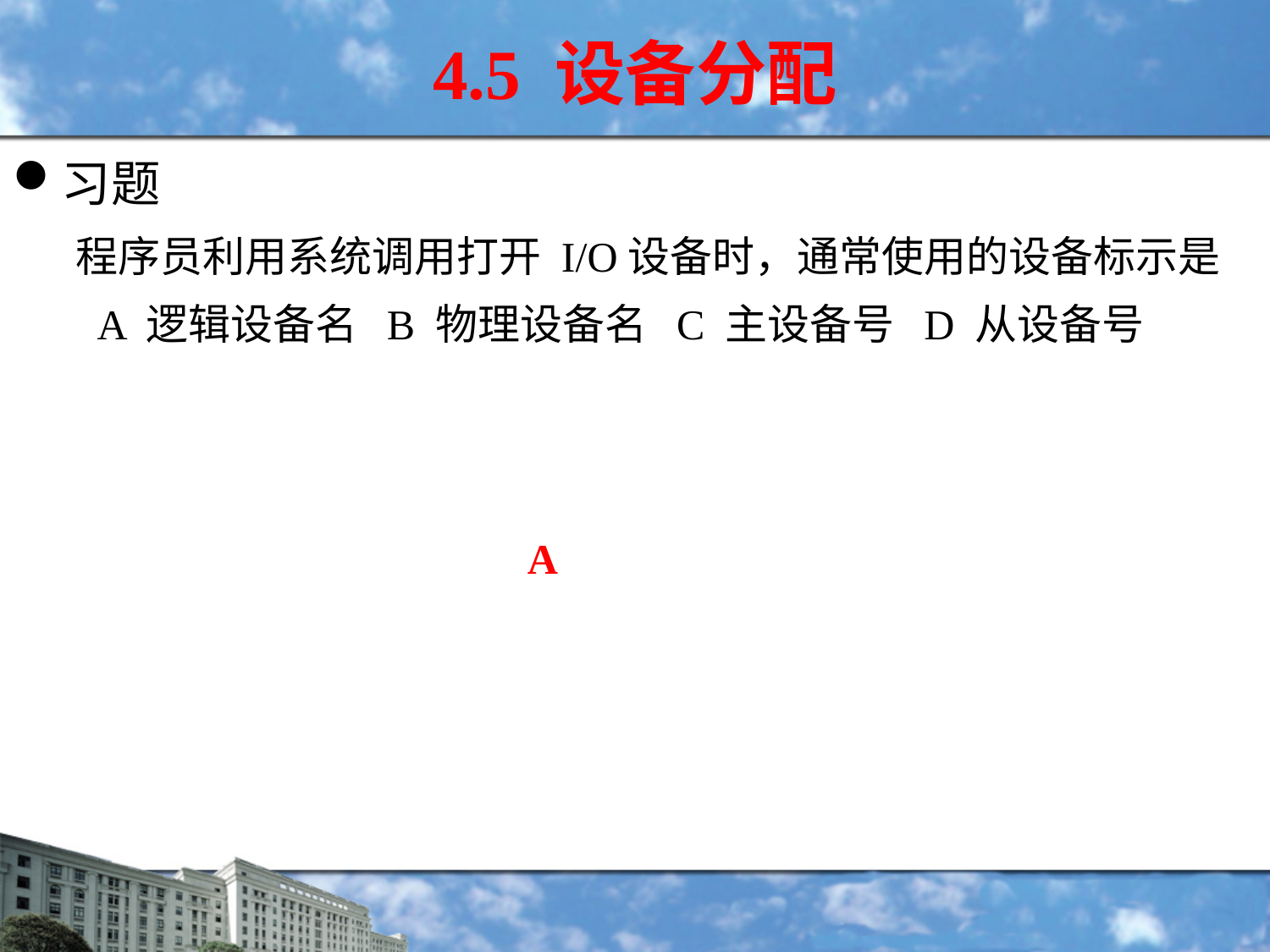

4.5 设备分配
习题
程序员利用系统调用打开 I/O设备时，通常使用的设备标示是
  A 逻辑设备名  B 物理设备名  C 主设备号  D 从设备号
A